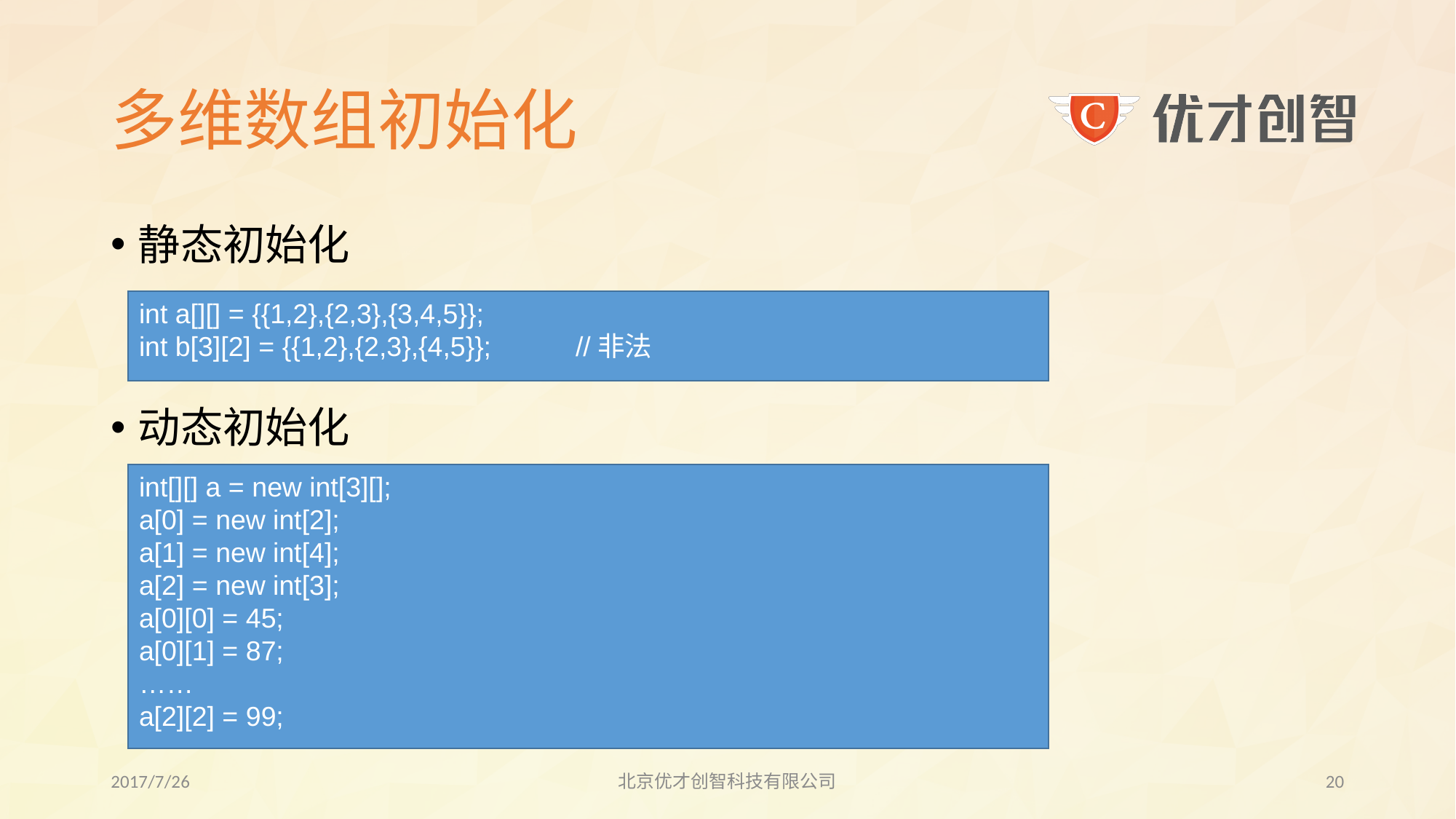

# 多维数组初始化
静态初始化

动态初始化
int a[][] = {{1,2},{2,3},{3,4,5}};
int b[3][2] = {{1,2},{2,3},{4,5}};      	//非法
int[][] a = new int[3][];
a[0] = new int[2];
a[1] = new int[4];
a[2] = new int[3];
a[0][0] = 45;
a[0][1] = 87;
……
a[2][2] = 99;
2017/7/26
北京优才创智科技有限公司
20